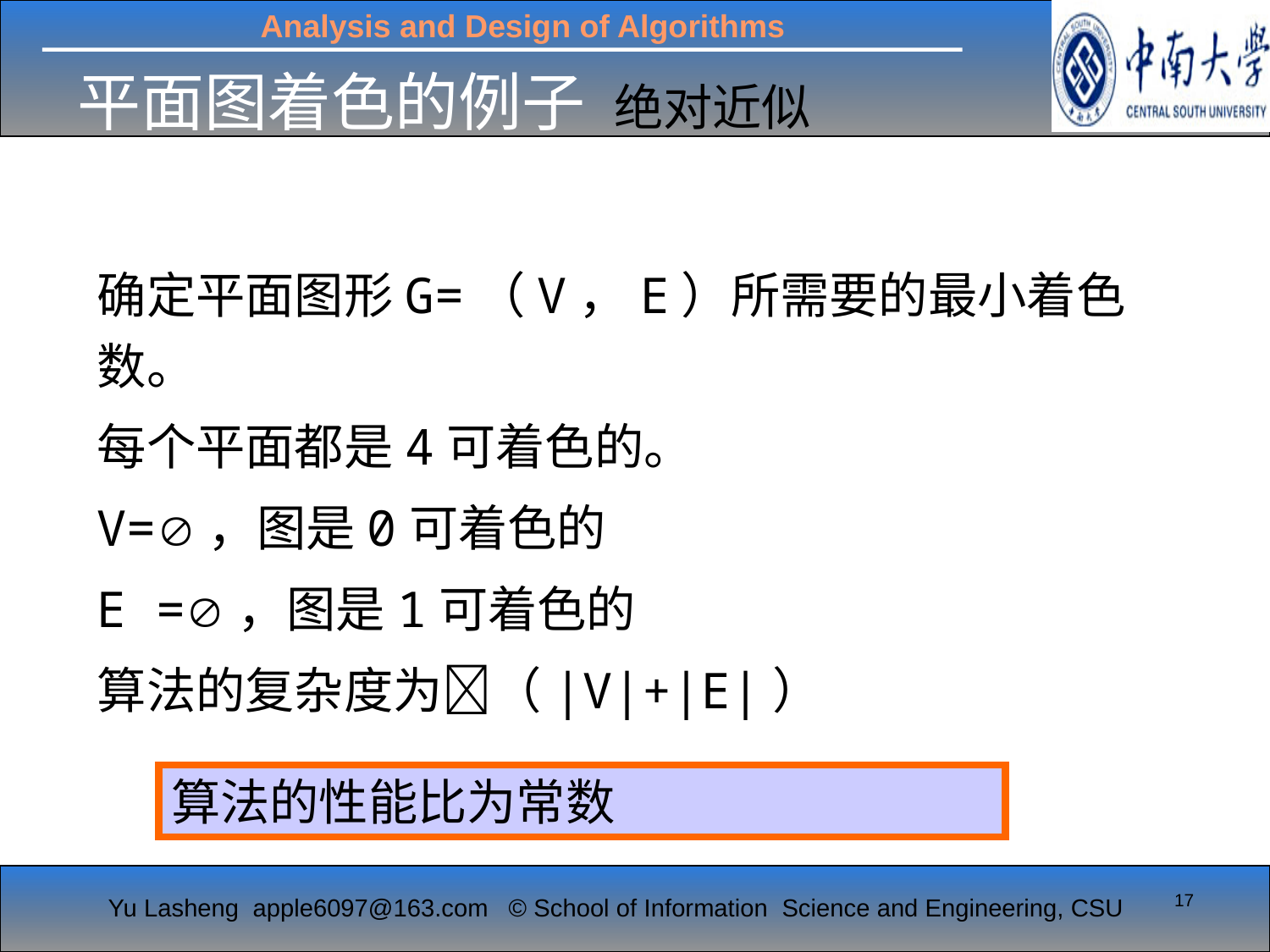

# 平面图着色的例子  绝对近似
确定平面图形G=（V，E）所需要的最小着色数。
每个平面都是4可着色的。
V=∅，图是0可着色的
E =∅，图是1可着色的
算法的复杂度为Ο（|V|+|E|）
算法的性能比为常数
17